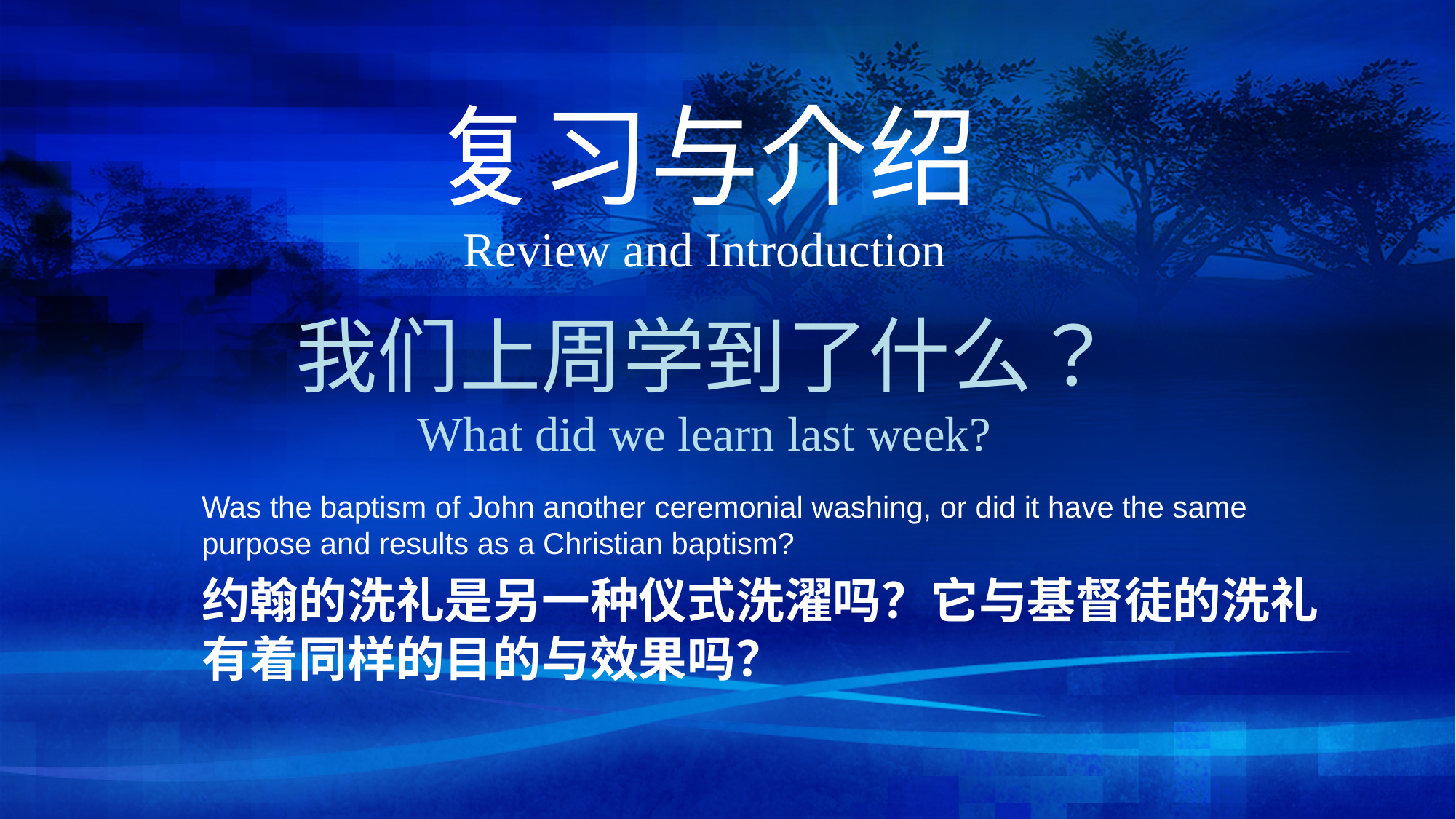

# 复习与介绍 Review and Introduction
我们上周学到了什么？
What did we learn last week?
Was the baptism of John another ceremonial washing, or did it have the same purpose and results as a Christian baptism?
约翰的洗礼是另一种仪式洗濯吗？它与基督徒的洗礼有着同样的目的与效果吗？